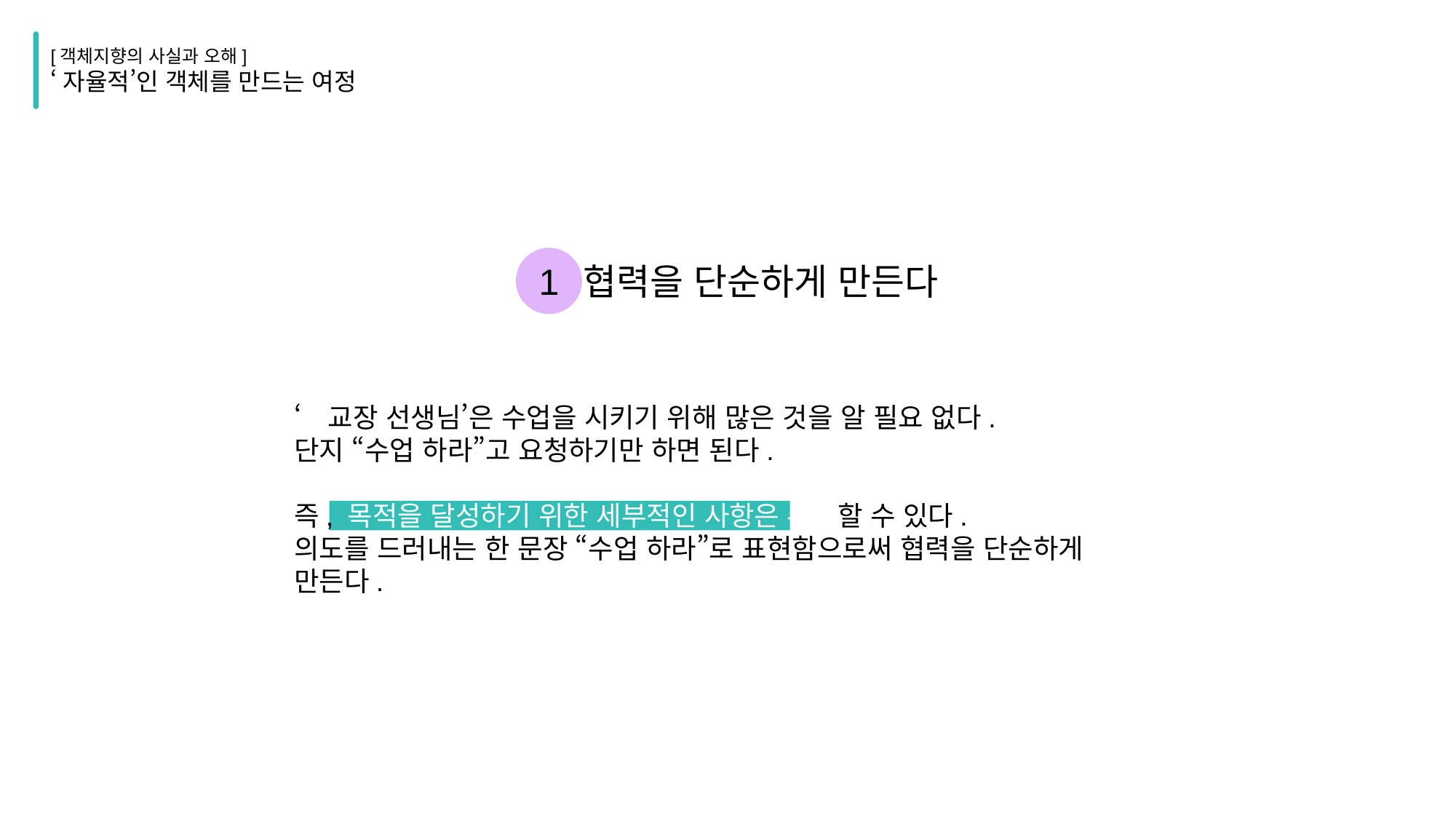

[객체지향의 사실과 오해]
‘자율적’인 객체를 만드는 여정

1
협력을 단순하게 만든다
‘교장 선생님’은 수업을 시키기 위해 많은 것을 알 필요 없다.
단지 “수업 하라”고 요청하기만 하면 된다.

즉, 목적을 달성하기 위한 세부적인 사항은 무시할 수 있다.
의도를 드러내는 한 문장 “수업 하라”로 표현함으로써 협력을 단순하게 만든다.